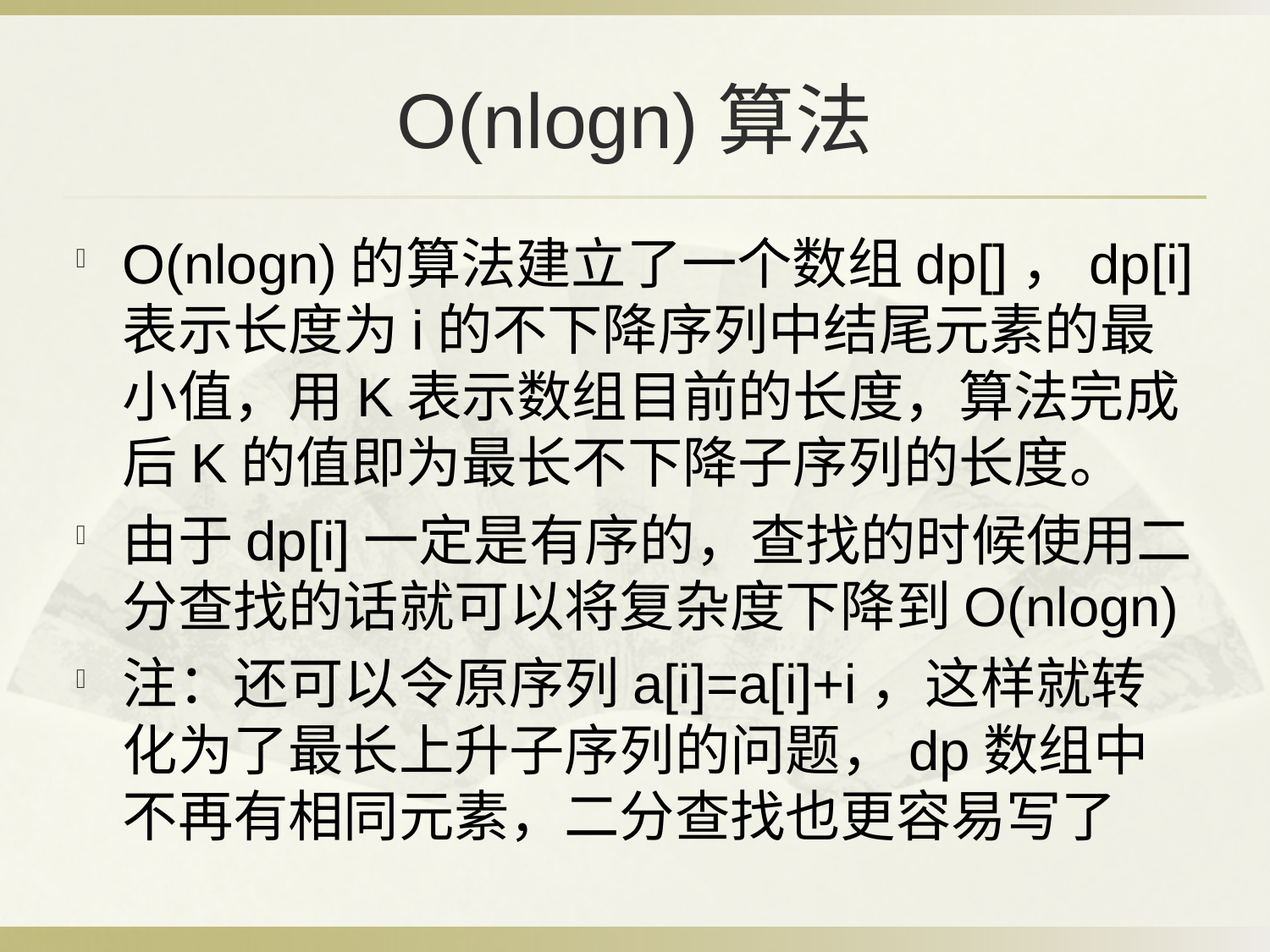

# O(nlogn)算法
O(nlogn)的算法建立了一个数组dp[]，dp[i]表示长度为i的不下降序列中结尾元素的最小值，用K表示数组目前的长度，算法完成后K的值即为最长不下降子序列的长度。
由于dp[i]一定是有序的，查找的时候使用二分查找的话就可以将复杂度下降到O(nlogn)
注：还可以令原序列a[i]=a[i]+i，这样就转化为了最长上升子序列的问题，dp数组中不再有相同元素，二分查找也更容易写了